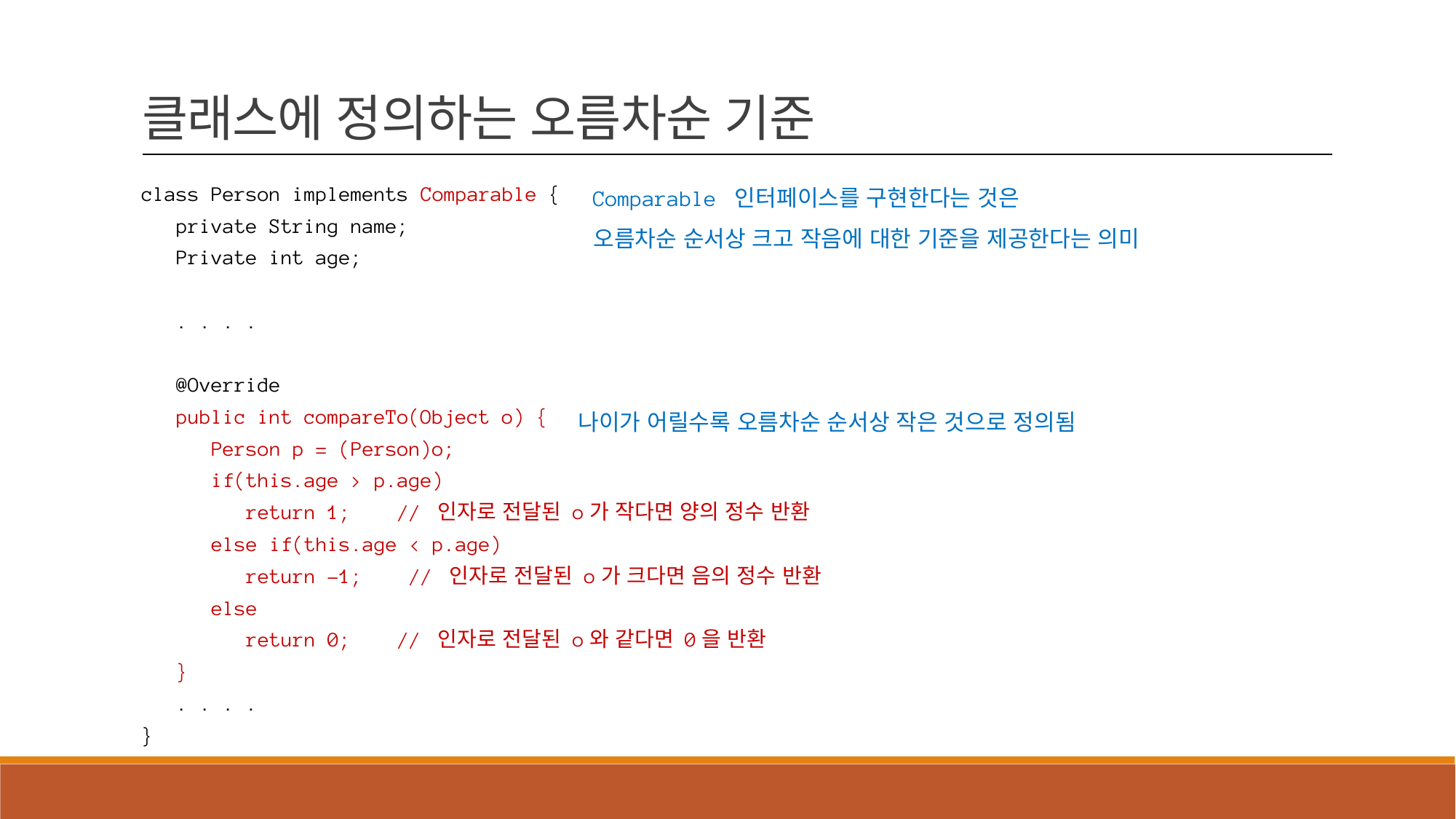

클래스에 정의하는 오름차순 기준
Comparable 인터페이스를 구현한다는 것은
오름차순 순서상 크고 작음에 대한 기준을 제공한다는 의미
class Person implements Comparable {
   private String name;
   Private int age;

   . . . .

   @Override
   public int compareTo(Object o) {
      Person p = (Person)o;
      if(this.age > p.age)
         return 1;    // 인자로 전달된 o가 작다면 양의 정수 반환
      else if(this.age < p.age)
         return -1;    // 인자로 전달된 o가 크다면 음의 정수 반환
      else
         return 0;    // 인자로 전달된 o와 같다면 0을 반환
   }
   . . . .
}
나이가 어릴수록 오름차순 순서상 작은 것으로 정의됨